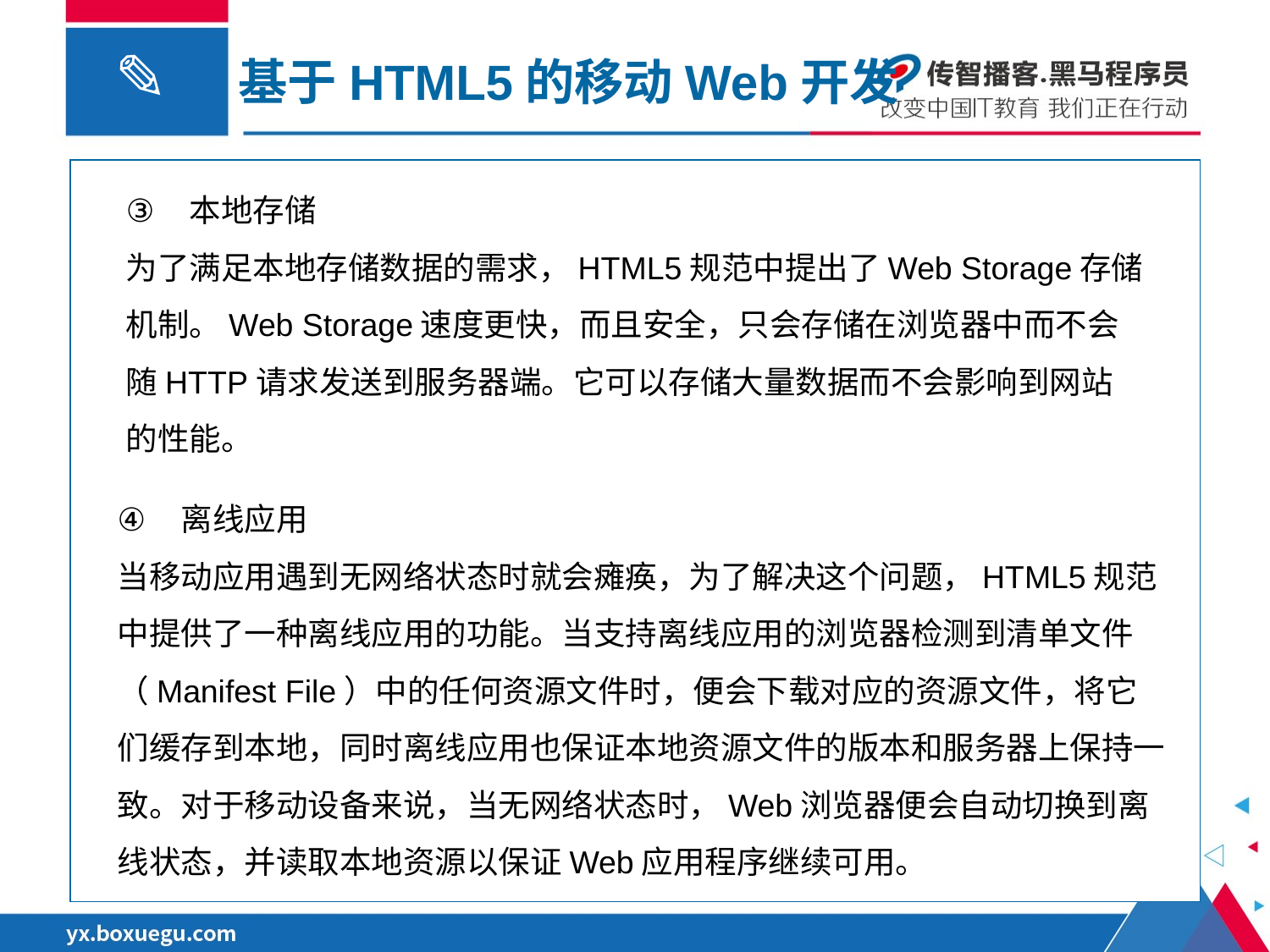

基于HTML5的移动Web开发

本地存储
为了满足本地存储数据的需求，HTML5规范中提出了Web Storage存储机制。Web Storage速度更快，而且安全，只会存储在浏览器中而不会随HTTP请求发送到服务器端。它可以存储大量数据而不会影响到网站的性能。
离线应用
当移动应用遇到无网络状态时就会瘫痪，为了解决这个问题，HTML5规范中提供了一种离线应用的功能。当支持离线应用的浏览器检测到清单文件（Manifest File）中的任何资源文件时，便会下载对应的资源文件，将它们缓存到本地，同时离线应用也保证本地资源文件的版本和服务器上保持一致。对于移动设备来说，当无网络状态时，Web浏览器便会自动切换到离线状态，并读取本地资源以保证Web应用程序继续可用。